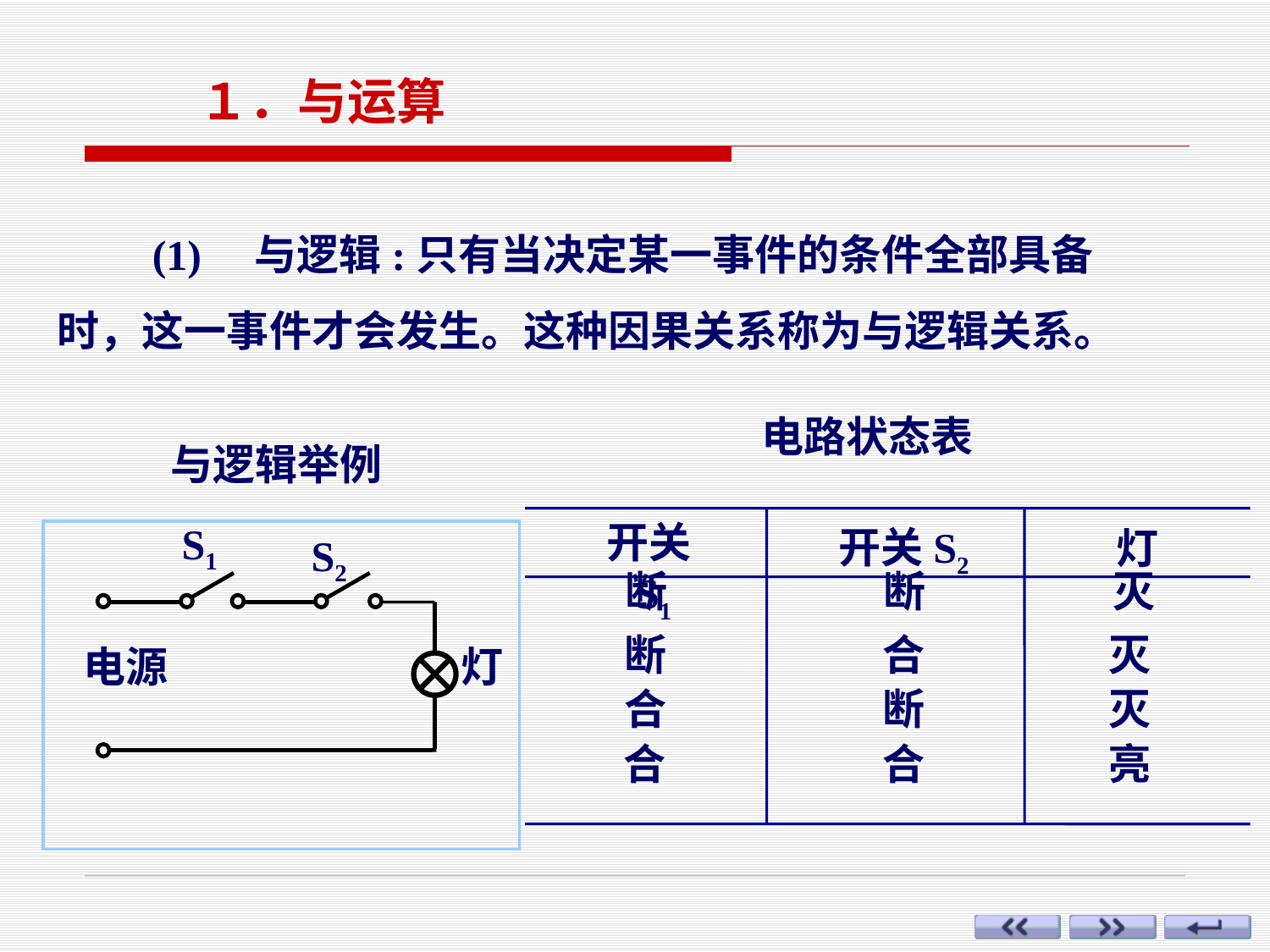

１．与运算
　　(1)　与逻辑:只有当决定某一事件的条件全部具备时，这一事件才会发生。这种因果关系称为与逻辑关系。
                 电路状态表

开关S1
开关S2
灯
断
断
灭

断
合
灭
合
断
灭
合
合
亮

与逻辑举例
S1

S2

电源
灯